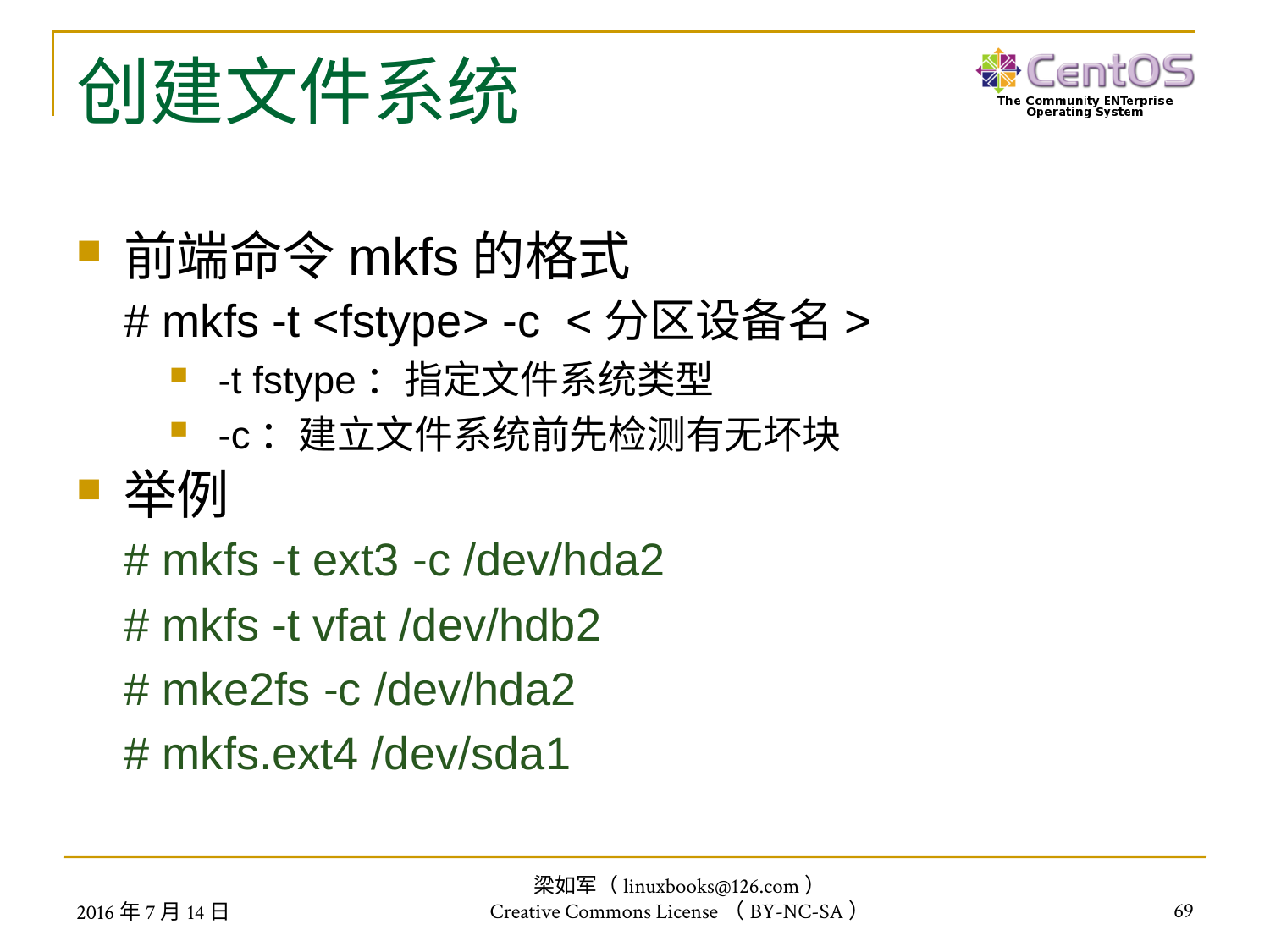

# 创建文件系统
前端命令mkfs的格式
# mkfs -t <fstype> -c  <分区设备名>
-t fstype：指定文件系统类型
-c：建立文件系统前先检测有无坏块
举例
# mkfs -t ext3 -c /dev/hda2
# mkfs -t vfat /dev/hdb2
# mke2fs -c /dev/hda2
# mkfs.ext4 /dev/sda1

梁如军（linuxbooks@126.com）
Creative Commons License（BY-NC-SA）
2016年7月14日
69